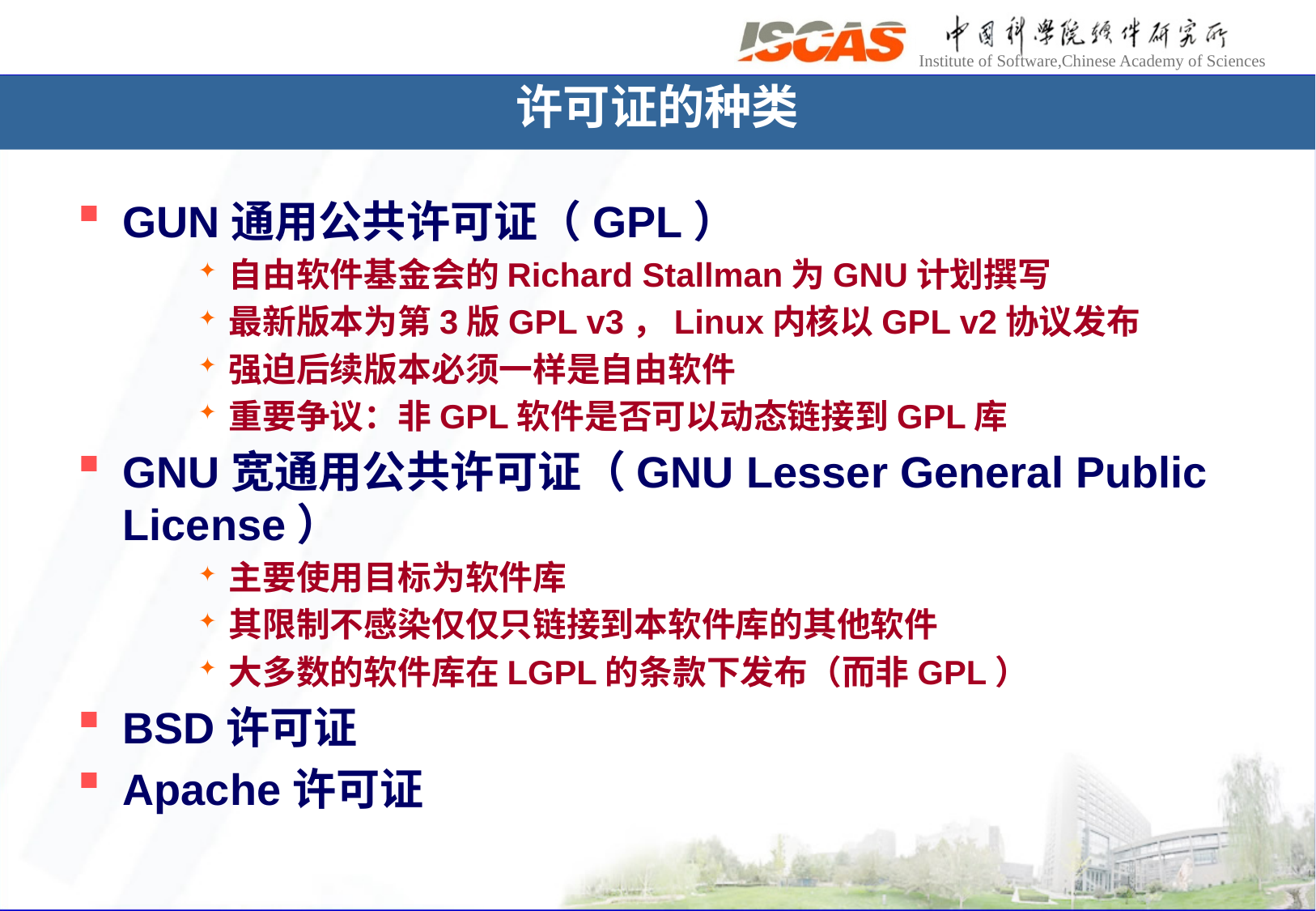

# 许可证的种类
GUN通用公共许可证（GPL）
自由软件基金会的Richard Stallman为GNU计划撰写
最新版本为第3版GPL v3，Linux内核以GPL v2协议发布
强迫后续版本必须一样是自由软件
重要争议：非GPL软件是否可以动态链接到GPL库
GNU宽通用公共许可证（GNU Lesser General Public License）
主要使用目标为软件库
其限制不感染仅仅只链接到本软件库的其他软件
大多数的软件库在LGPL的条款下发布（而非GPL）
BSD许可证
Apache许可证